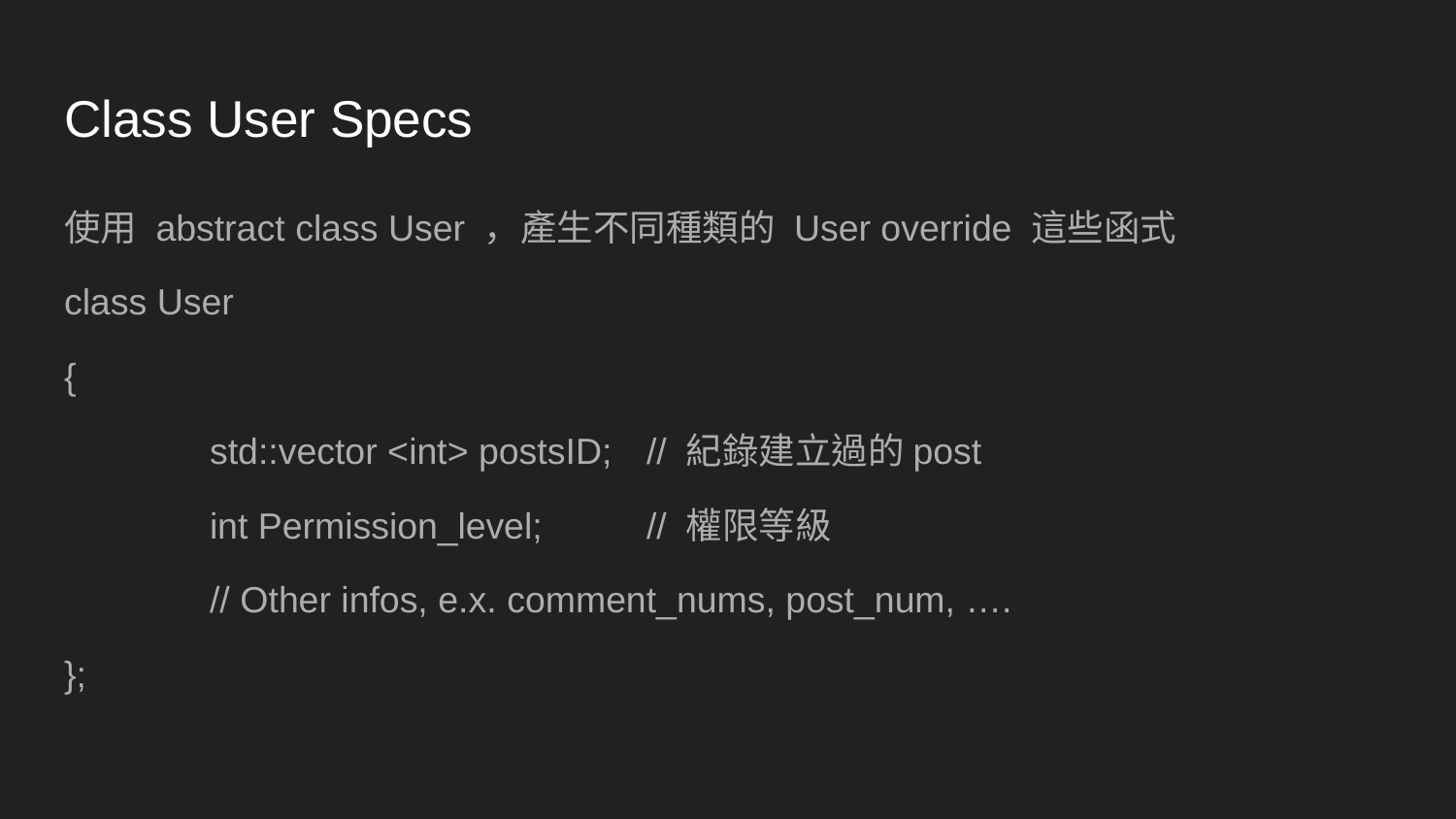

# Class User Specs
使用 abstract class User ，產生不同種類的 User override 這些函式
class User
{
	std::vector <int> postsID;	// 紀錄建立過的post
	int Permission_level;	// 權限等級
	// Other infos, e.x. comment_nums, post_num, ….
};